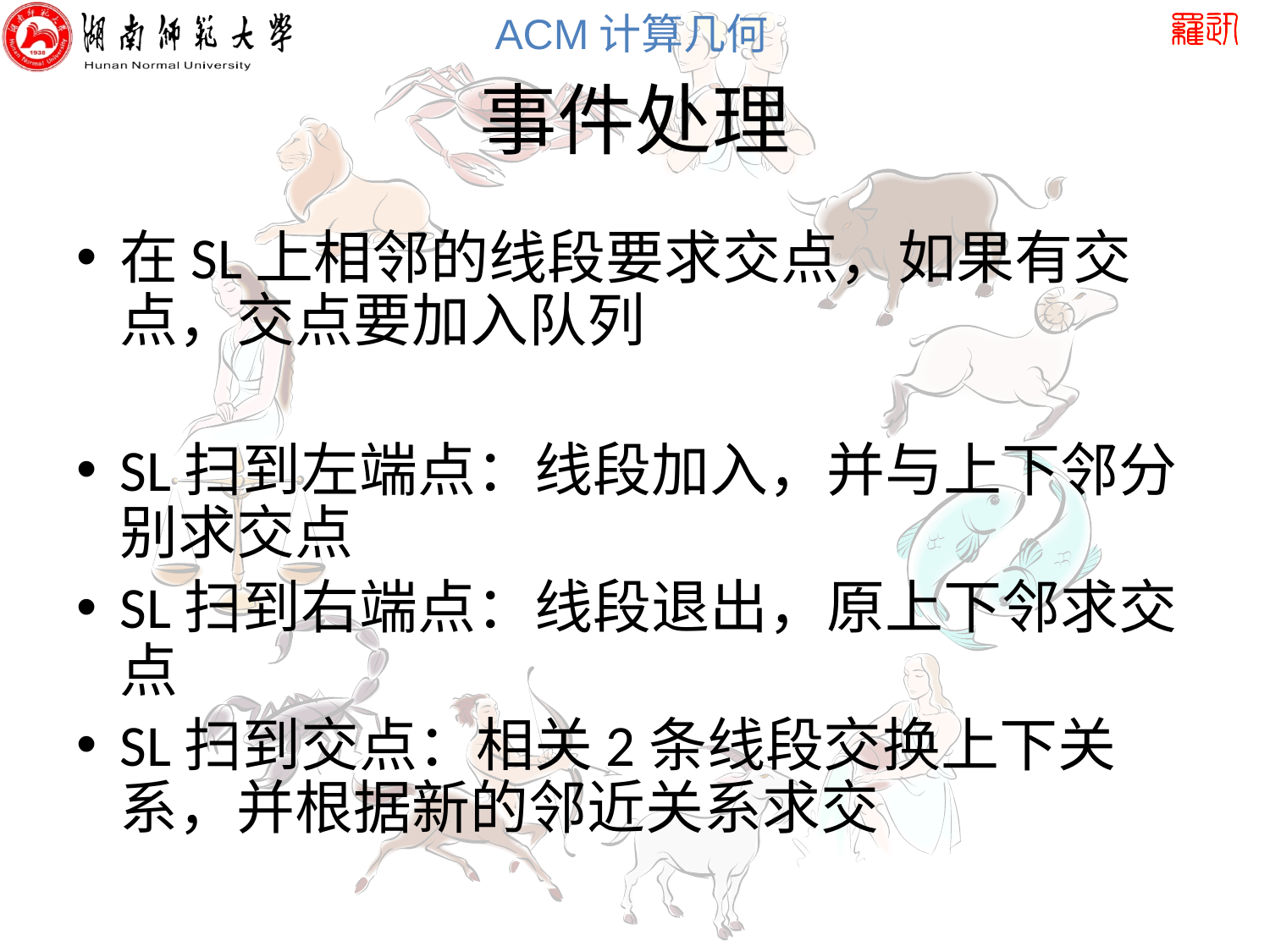

# 事件处理
在SL上相邻的线段要求交点，如果有交点，交点要加入队列

SL扫到左端点：线段加入，并与上下邻分别求交点
SL扫到右端点：线段退出，原上下邻求交点
SL扫到交点：相关2条线段交换上下关系，并根据新的邻近关系求交